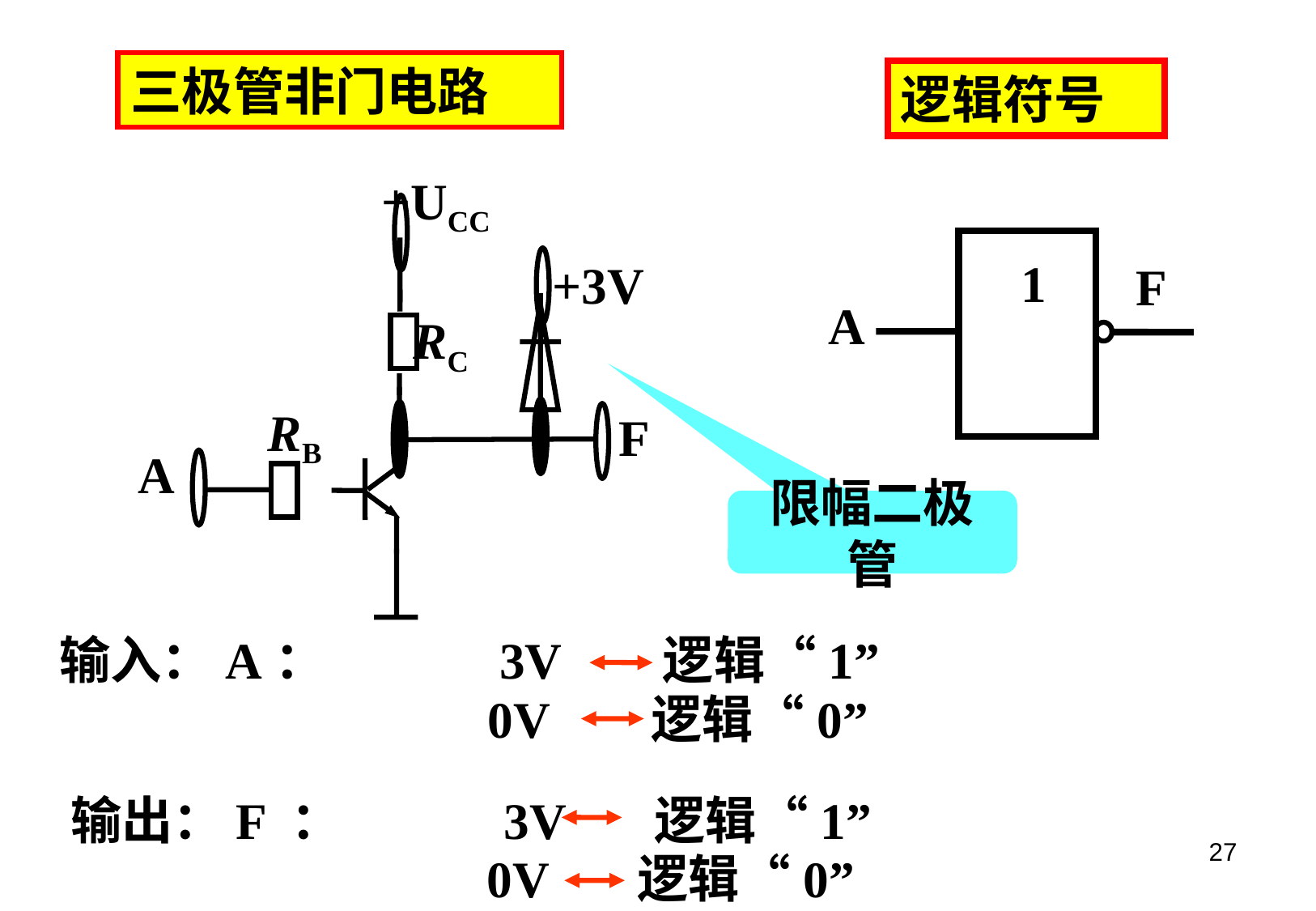

三极管非门电路
逻辑符号
+UCC

+3V

RC

RB

F

A

F
A

1
限幅二极管
输入：A：              3V       逻辑“1”

  0V       逻辑“0”

输出：F ：             3V      逻辑“1”

27
0V      逻辑“0”